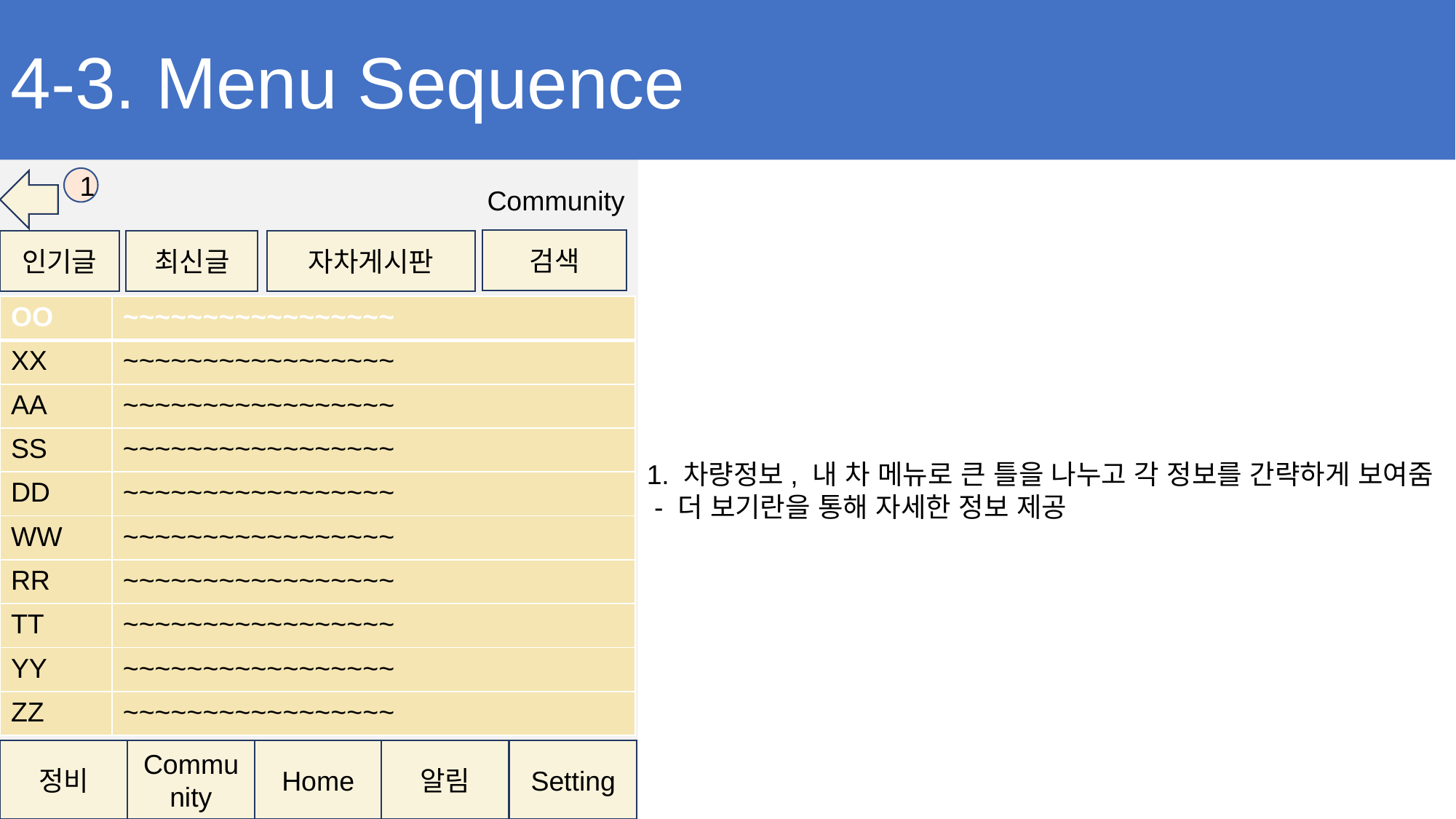

4-3. Menu Sequence

정비
Community
Home
알림
Setting
인기글
Community
1. 차량정보, 내 차 메뉴로 큰 틀을 나누고 각 정보를 간략하게 보여줌
 - 더 보기란을 통해 자세한 정보 제공
1

검색
최신글
자차게시판
3
| OO | ~~~~~~~~~~~~~~~~~ |
| --- | --- |
| XX | ~~~~~~~~~~~~~~~~~ |
| AA | ~~~~~~~~~~~~~~~~~ |
| SS | ~~~~~~~~~~~~~~~~~ |
| DD | ~~~~~~~~~~~~~~~~~ |
| WW | ~~~~~~~~~~~~~~~~~ |
| RR | ~~~~~~~~~~~~~~~~~ |
| TT | ~~~~~~~~~~~~~~~~~ |
| YY | ~~~~~~~~~~~~~~~~~ |
| ZZ | ~~~~~~~~~~~~~~~~~ |
4